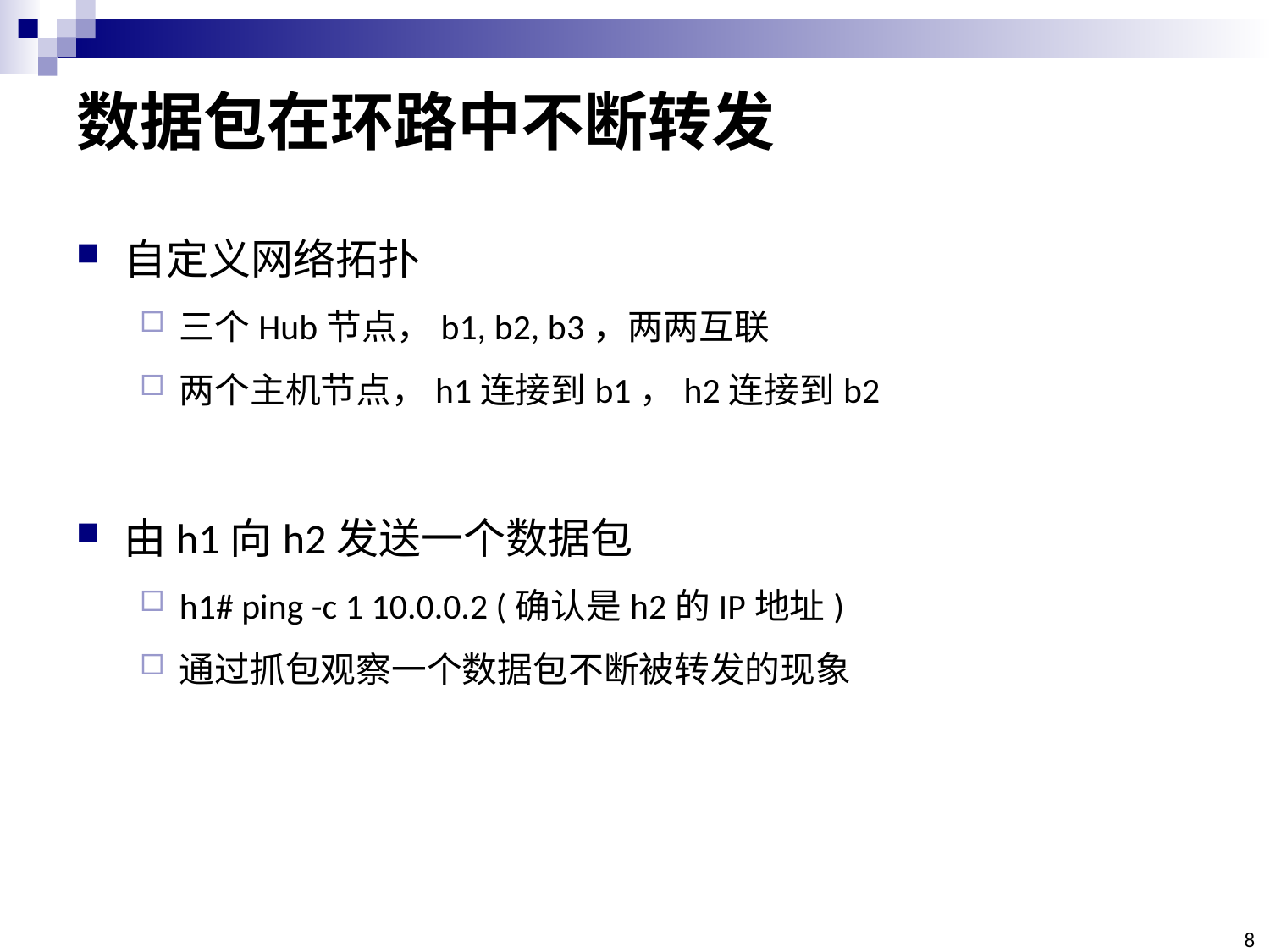

# 数据包在环路中不断转发
自定义网络拓扑
三个Hub节点，b1, b2, b3，两两互联
两个主机节点，h1连接到b1，h2连接到b2

由h1向h2发送一个数据包
h1# ping -c 1 10.0.0.2 (确认是h2的IP地址)
通过抓包观察一个数据包不断被转发的现象
8